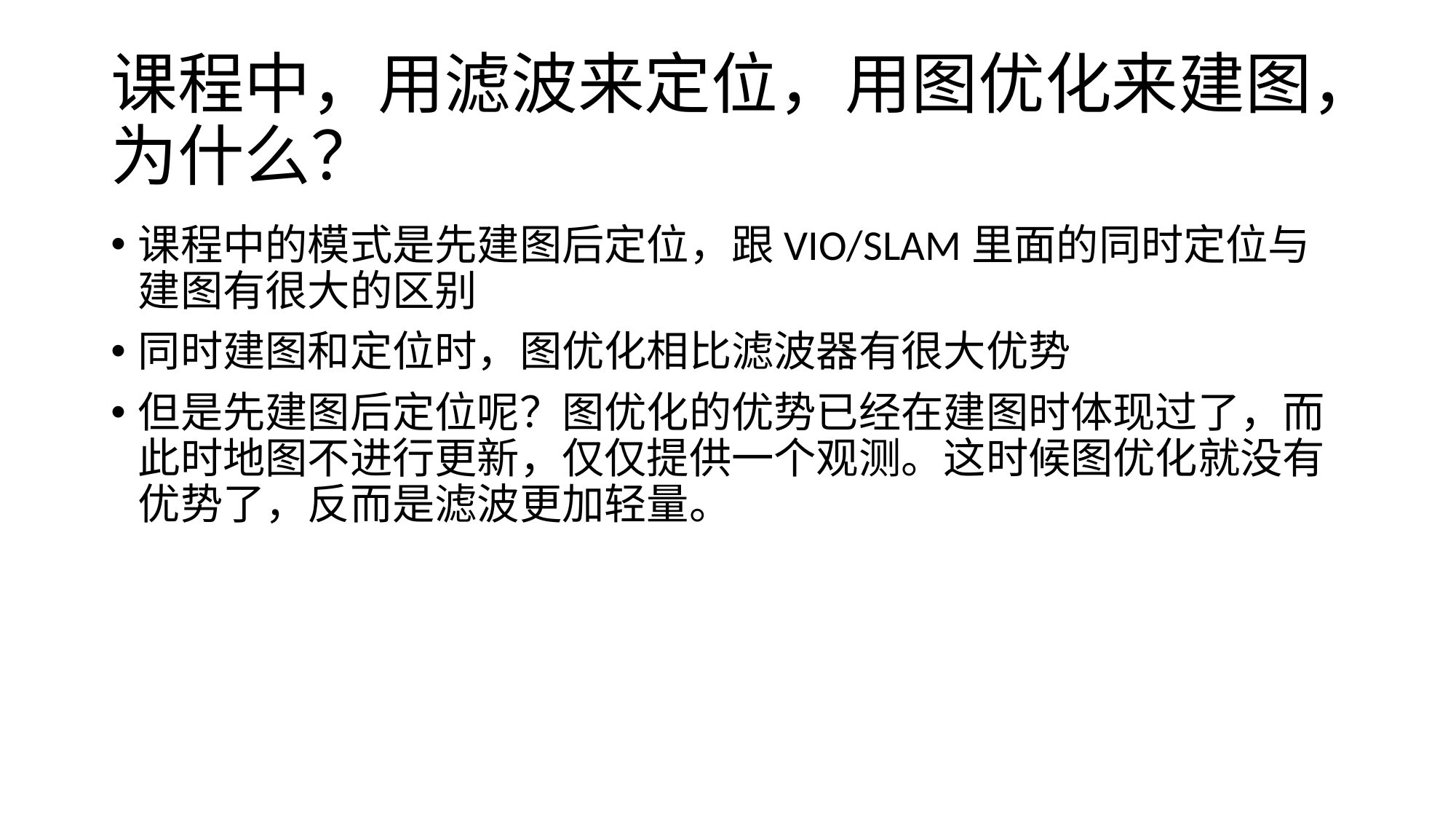

# 课程中，用滤波来定位，用图优化来建图，为什么？
课程中的模式是先建图后定位，跟VIO/SLAM里面的同时定位与建图有很大的区别
同时建图和定位时，图优化相比滤波器有很大优势
但是先建图后定位呢？图优化的优势已经在建图时体现过了，而此时地图不进行更新，仅仅提供一个观测。这时候图优化就没有优势了，反而是滤波更加轻量。